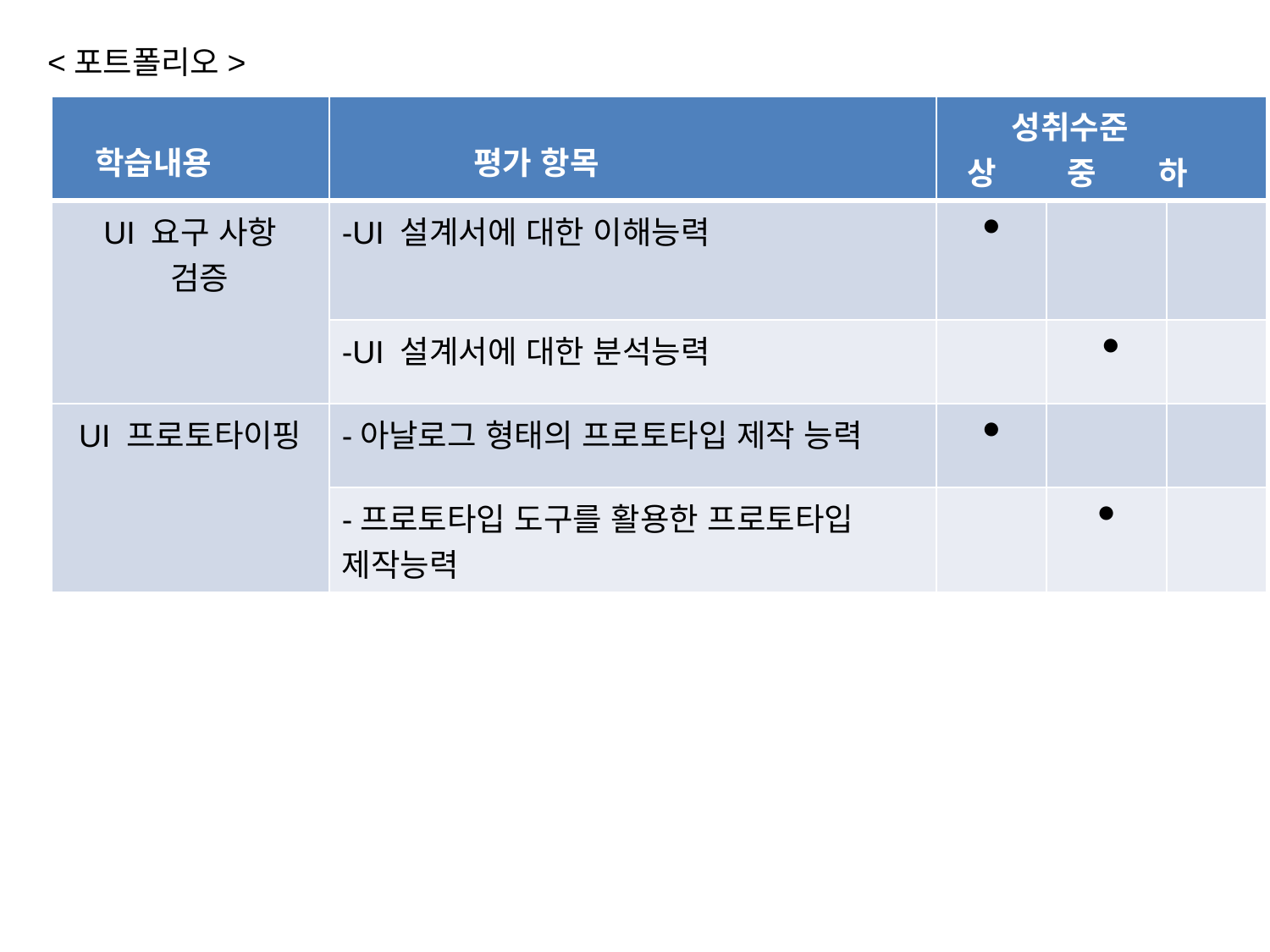

<포트폴리오>
| 학습내용 | 평가 항목 | 성취수준 상 중 하 |  |  |
| --- | --- | --- | --- | --- |
| UI 요구 사항 검증 | -UI 설계서에 대한 이해능력 | ● |  |  |
|  | -UI 설계서에 대한 분석능력 |  | ● |  |
| UI 프로토타이핑 | -아날로그 형태의 프로토타입 제작 능력 | ● |  |  |
|  | -프로토타입 도구를 활용한 프로토타입 제작능력 |  | ● |  |